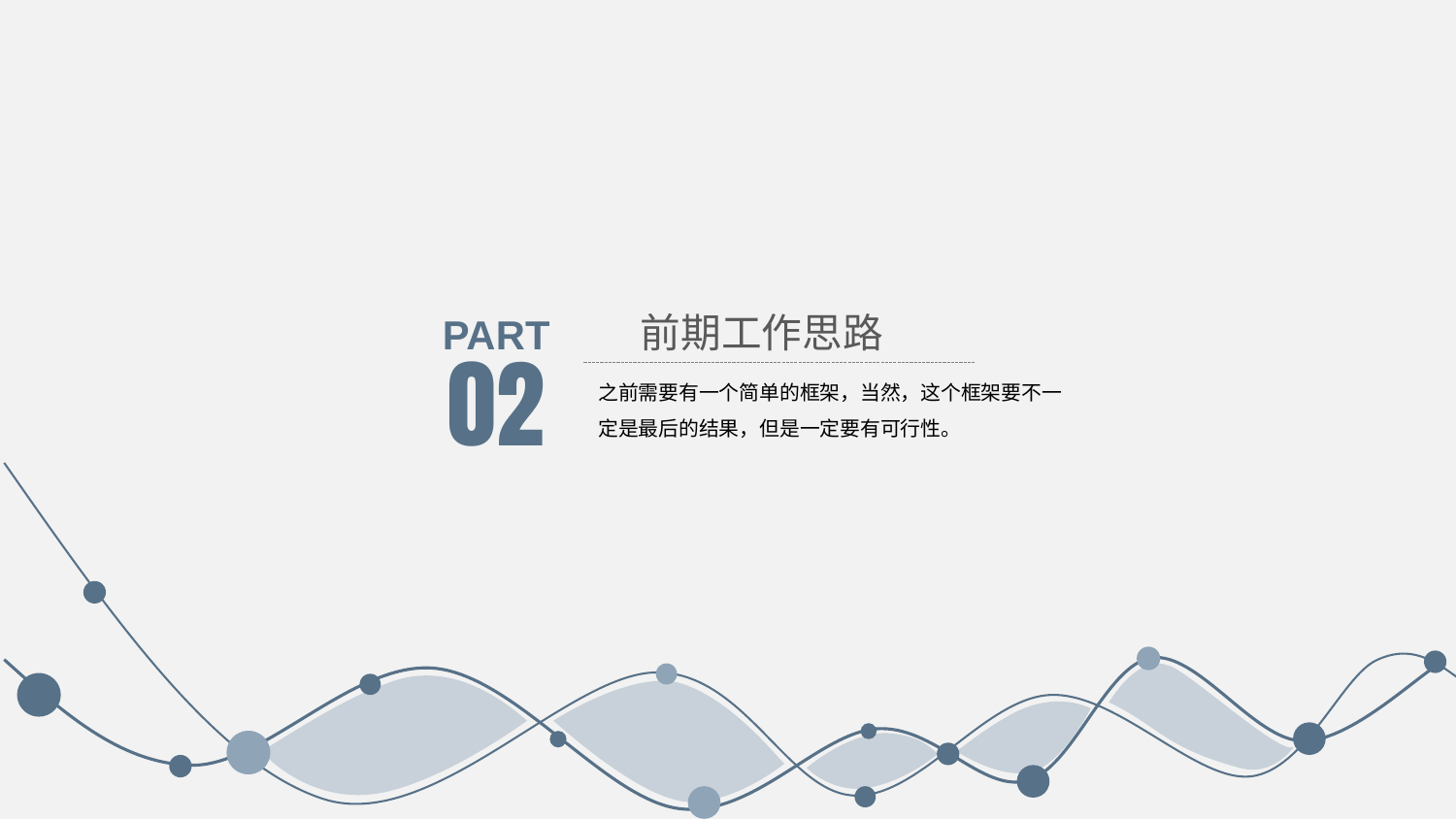

前期工作思路
PART
02
之前需要有一个简单的框架，当然，这个框架要不一定是最后的结果，但是一定要有可行性。